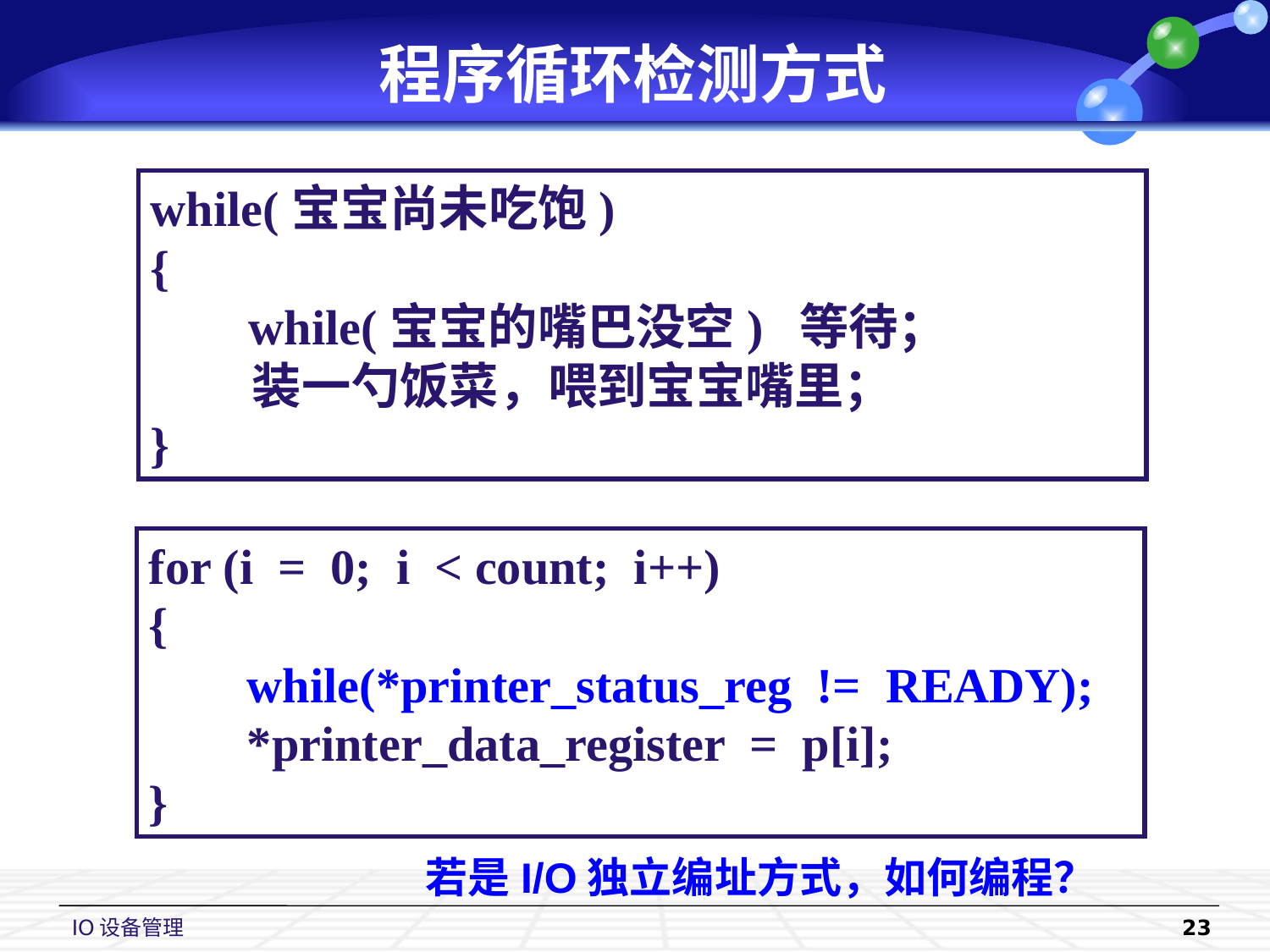

程序循环检测方式
while(宝宝尚未吃饱)
{
        while(宝宝的嘴巴没空)  等待；
        装一勺饭菜，喂到宝宝嘴里；
}
for (i  =  0;  i  < count;  i++)
{
        while(*printer_status_reg  !=  READY);
        *printer_data_register  =  p[i];
}
若是I/O独立编址方式，如何编程？
IO设备管理
23